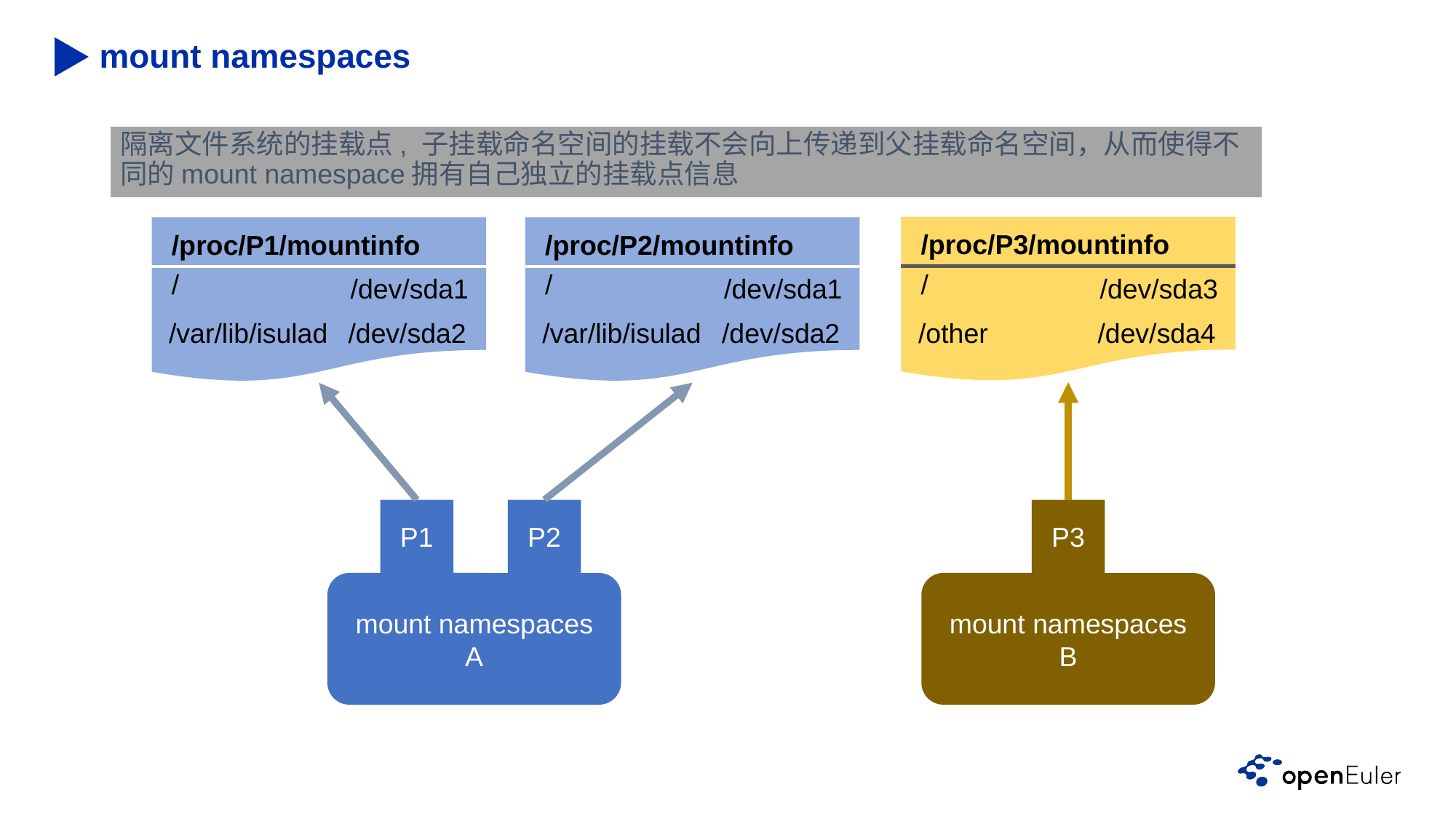

mount namespaces
隔离文件系统的挂载点, 子挂载命名空间的挂载不会向上传递到父挂载命名空间，从而使得不同的mount namespace拥有自己独立的挂载点信息

/proc/P3/mountinfo
/proc/P1/mountinfo
/proc/P2/mountinfo
/
/
/
/dev/sda3
/dev/sda1
/dev/sda1
/other
/dev/sda4
/var/lib/isulad
/dev/sda2
/var/lib/isulad
/dev/sda2
P1
P2
P3
mount namespaces A
mount namespaces B